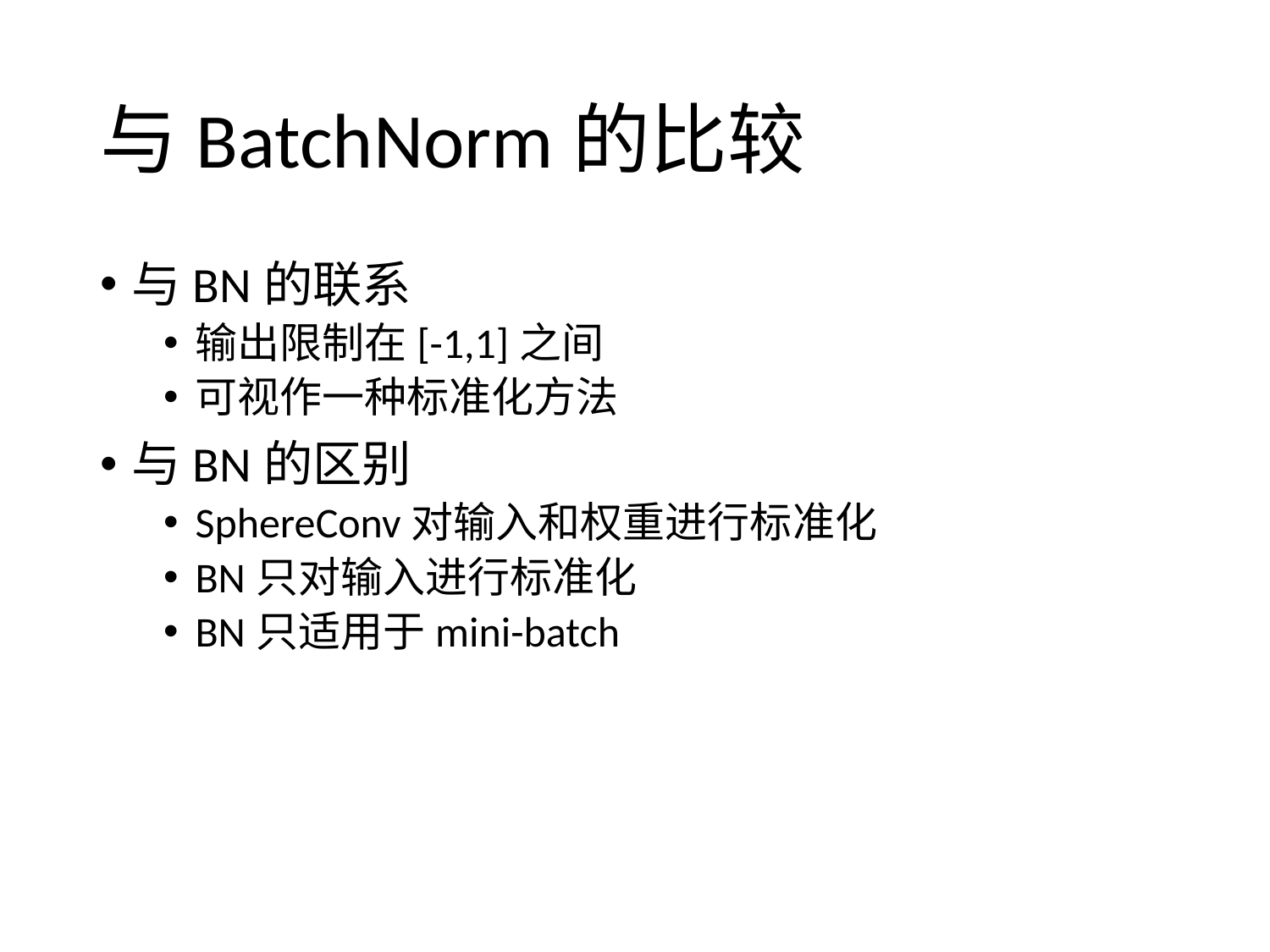

# 与BatchNorm的比较
与BN的联系
输出限制在[-1,1]之间
可视作一种标准化方法
与BN的区别
SphereConv对输入和权重进行标准化
BN只对输入进行标准化
BN只适用于mini-batch